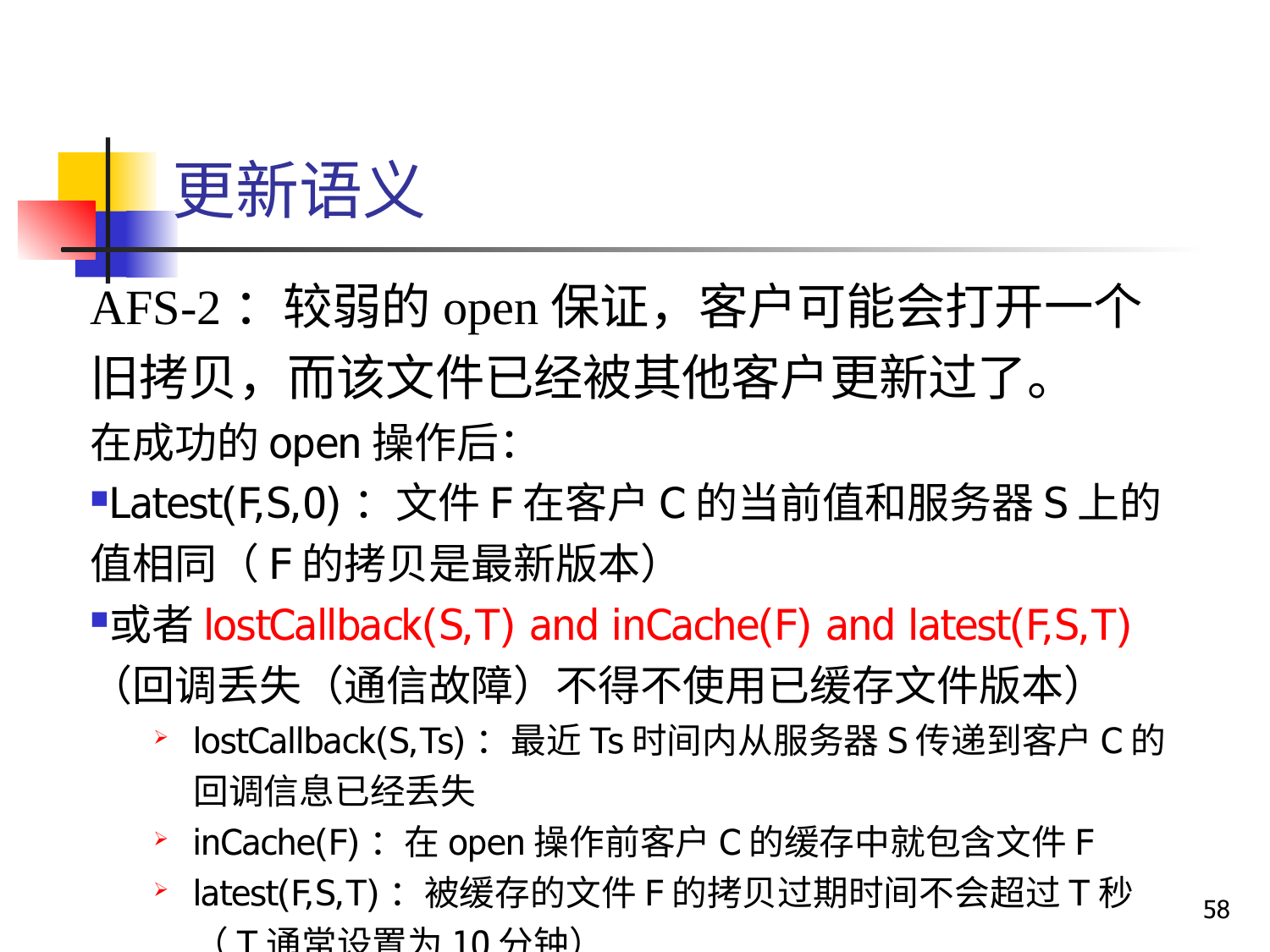

更新语义
AFS-2：较弱的open保证，客户可能会打开一个旧拷贝，而该文件已经被其他客户更新过了。
在成功的open操作后：
Latest(F,S,0)：文件F在客户C的当前值和服务器S上的值相同（F的拷贝是最新版本）
或者lostCallback(S,T) and inCache(F) and latest(F,S,T)（回调丢失（通信故障）不得不使用已缓存文件版本）
lostCallback(S,Ts)：最近Ts时间内从服务器S传递到客户C的回调信息已经丢失
inCache(F)：在open操作前客户C的缓存中就包含文件F
latest(F,S,T)：被缓存的文件F的拷贝过期时间不会超过T秒（T通常设置为10分钟）
58